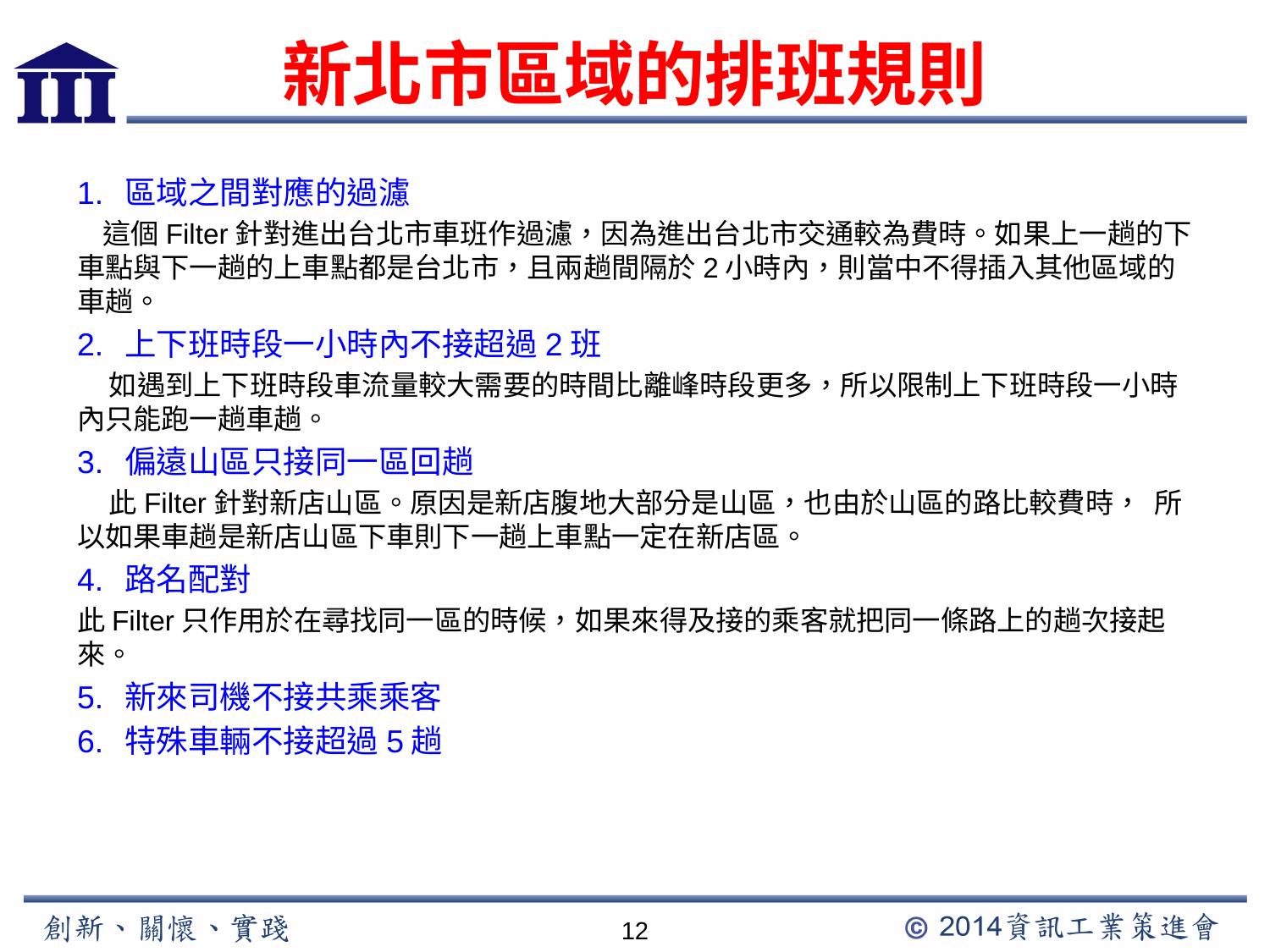

# 新北市區域的排班規則
區域之間對應的過濾
   這個Filter針對進出台北市車班作過濾，因為進出台北市交通較為費時。如果上一趟的下車點與下一趟的上車點都是台北市，且兩趟間隔於2小時內，則當中不得插入其他區域的車趟。
上下班時段一小時內不接超過2班
    如遇到上下班時段車流量較大需要的時間比離峰時段更多，所以限制上下班時段一小時內只能跑一趟車趟。
偏遠山區只接同一區回趟
    此Filter針對新店山區。原因是新店腹地大部分是山區，也由於山區的路比較費時，  所以如果車趟是新店山區下車則下一趟上車點一定在新店區。
路名配對
此Filter只作用於在尋找同一區的時候，如果來得及接的乘客就把同一條路上的趟次接起來。
新來司機不接共乘乘客
特殊車輛不接超過5趟

12